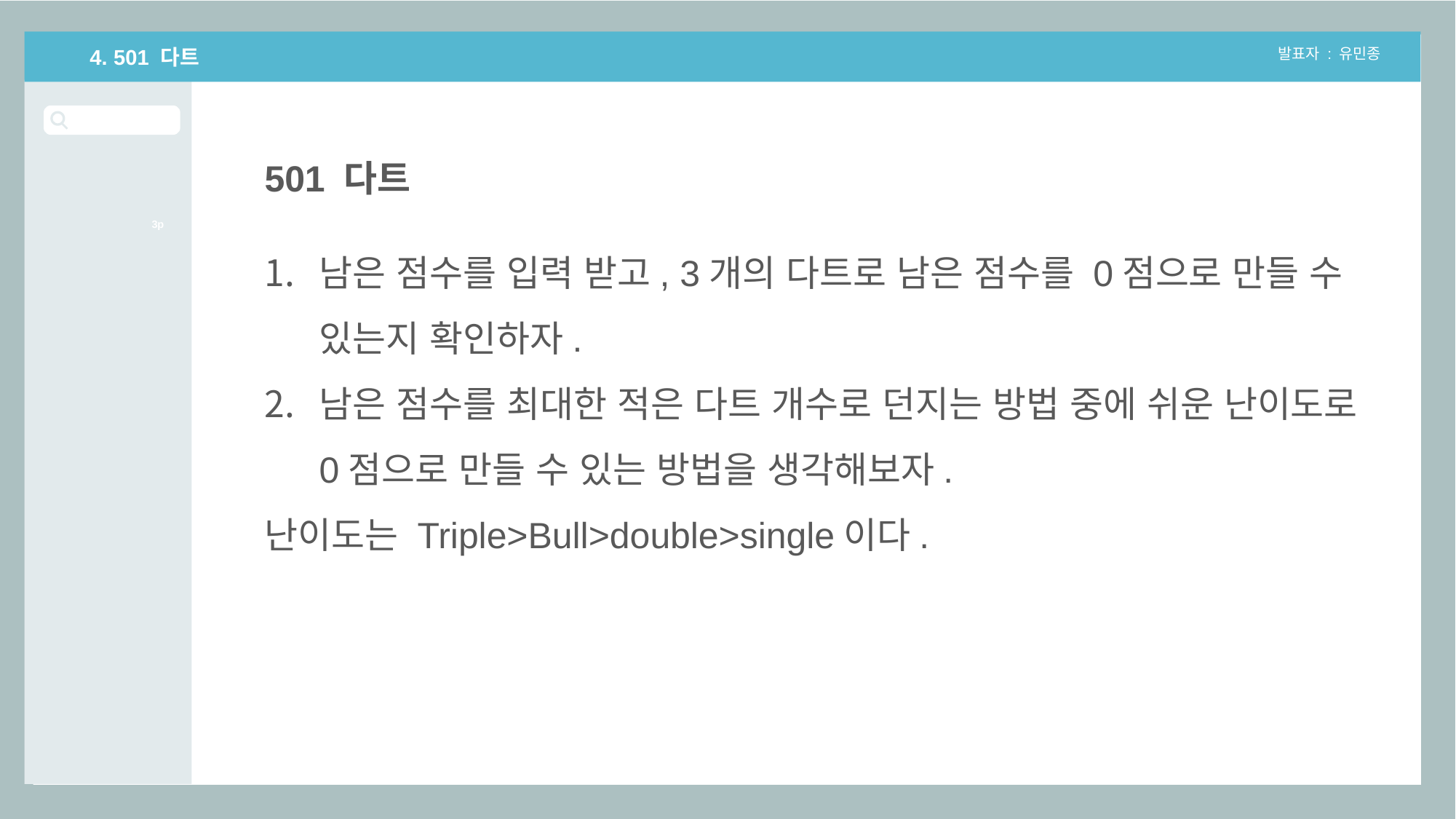

4. 501 다트
발표자 : 유민종

501 다트
3p
남은 점수를 입력 받고, 3개의 다트로 남은 점수를 0점으로 만들 수 있는지 확인하자.
남은 점수를 최대한 적은 다트 개수로 던지는 방법 중에 쉬운 난이도로 0점으로 만들 수 있는 방법을 생각해보자.
난이도는 Triple>Bull>double>single이다.